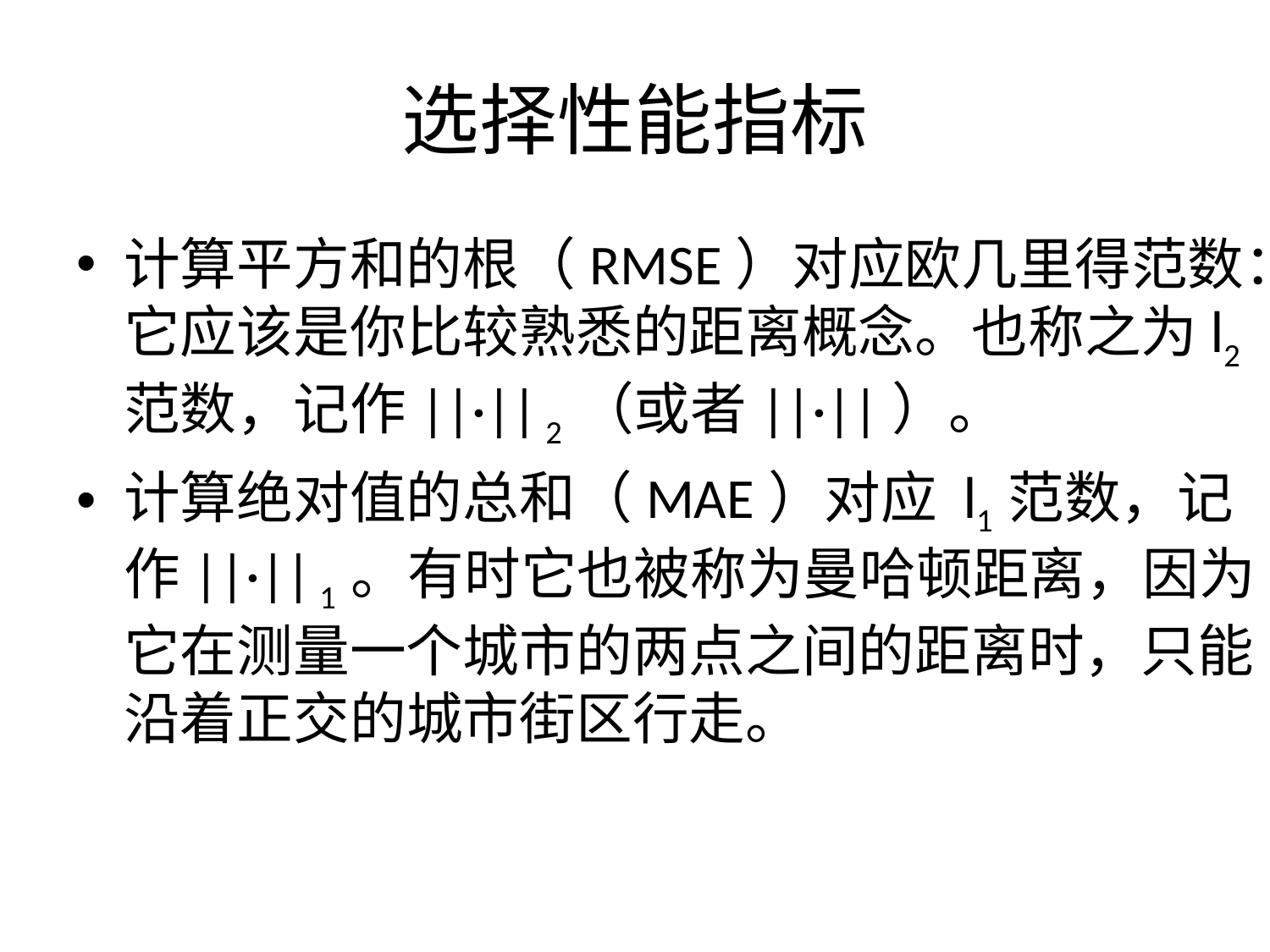

# 选择性能指标
计算平方和的根（RMSE）对应欧几里得范数：它应该是你比较熟悉的距离概念。也称之为l2 范数，记作||·|| 2 （或者||·||）。
计算绝对值的总和（MAE）对应 l1 范数，记作||·|| 1 。有时它也被称为曼哈顿距离，因为它在测量一个城市的两点之间的距离时，只能沿着正交的城市街区行走。